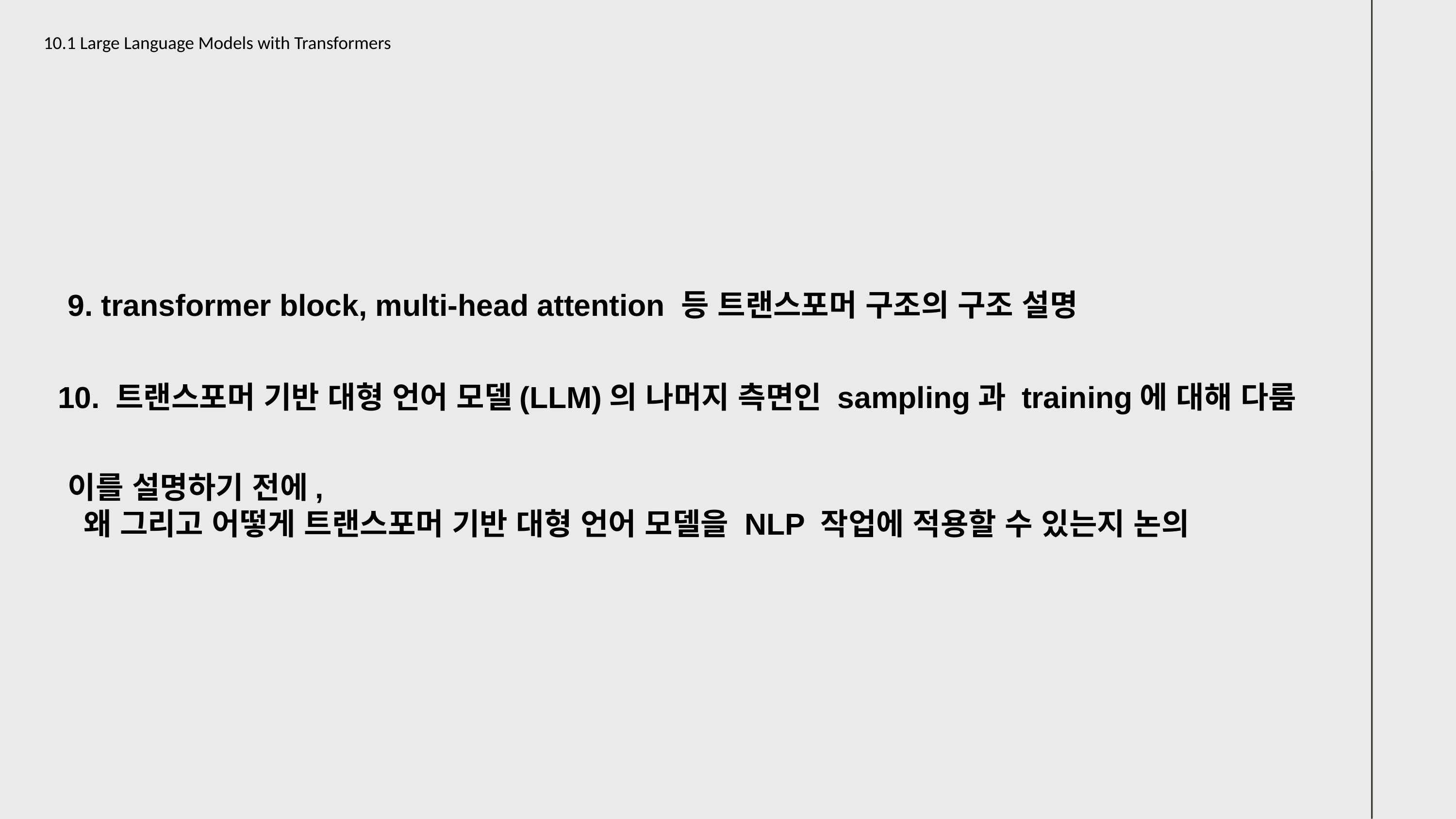

10.1 Large Language Models with Transformers
9. transformer block, multi-head attention 등 트랜스포머 구조의 구조 설명
 10. 트랜스포머 기반 대형 언어 모델(LLM)의 나머지 측면인 sampling과 training에 대해 다룸
이를 설명하기 전에,
 왜 그리고 어떻게 트랜스포머 기반 대형 언어 모델을 NLP 작업에 적용할 수 있는지 논의